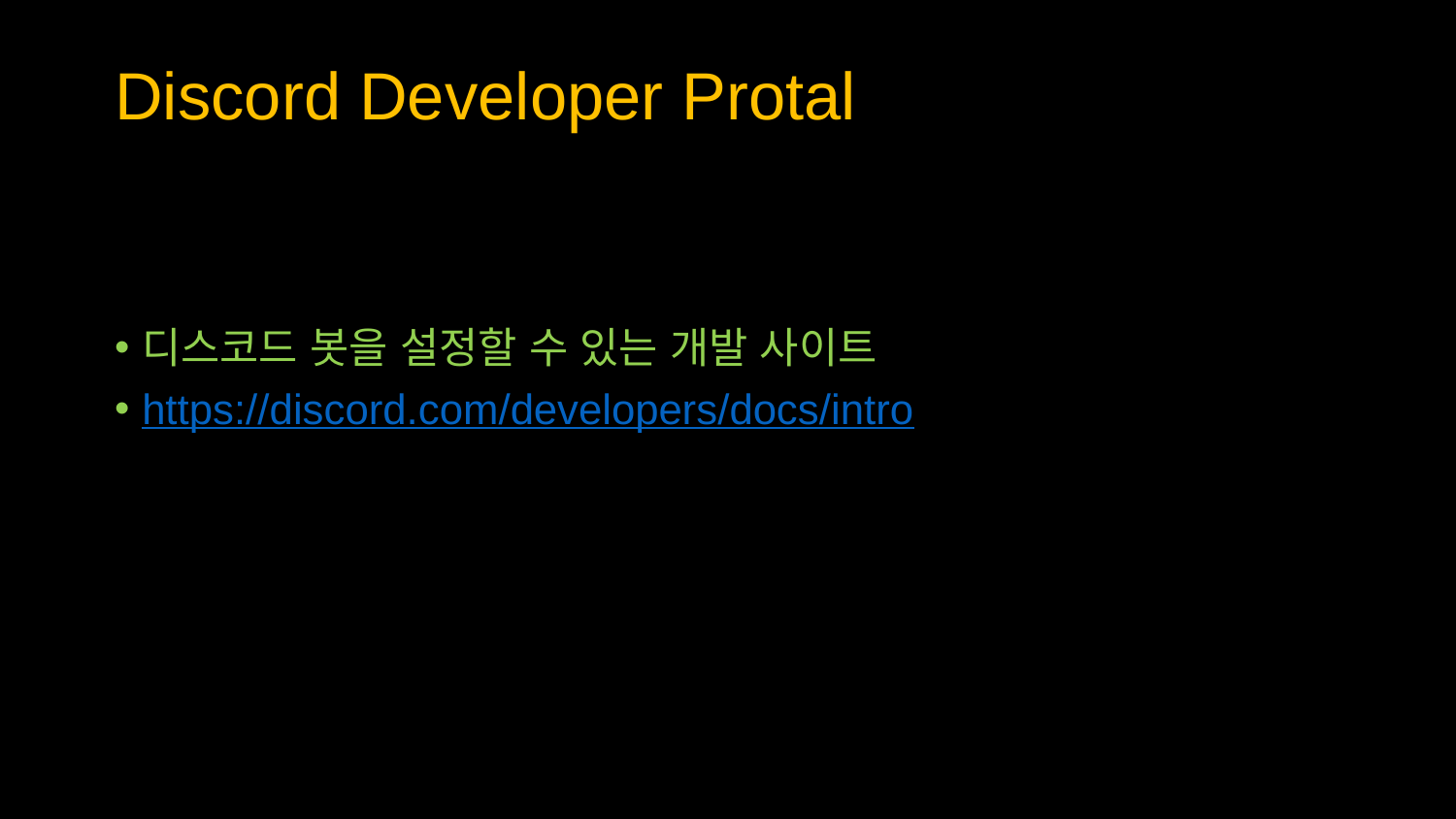

# Discord Developer Protal

디스코드 봇을 설정할 수 있는 개발 사이트
https://discord.com/developers/docs/intro